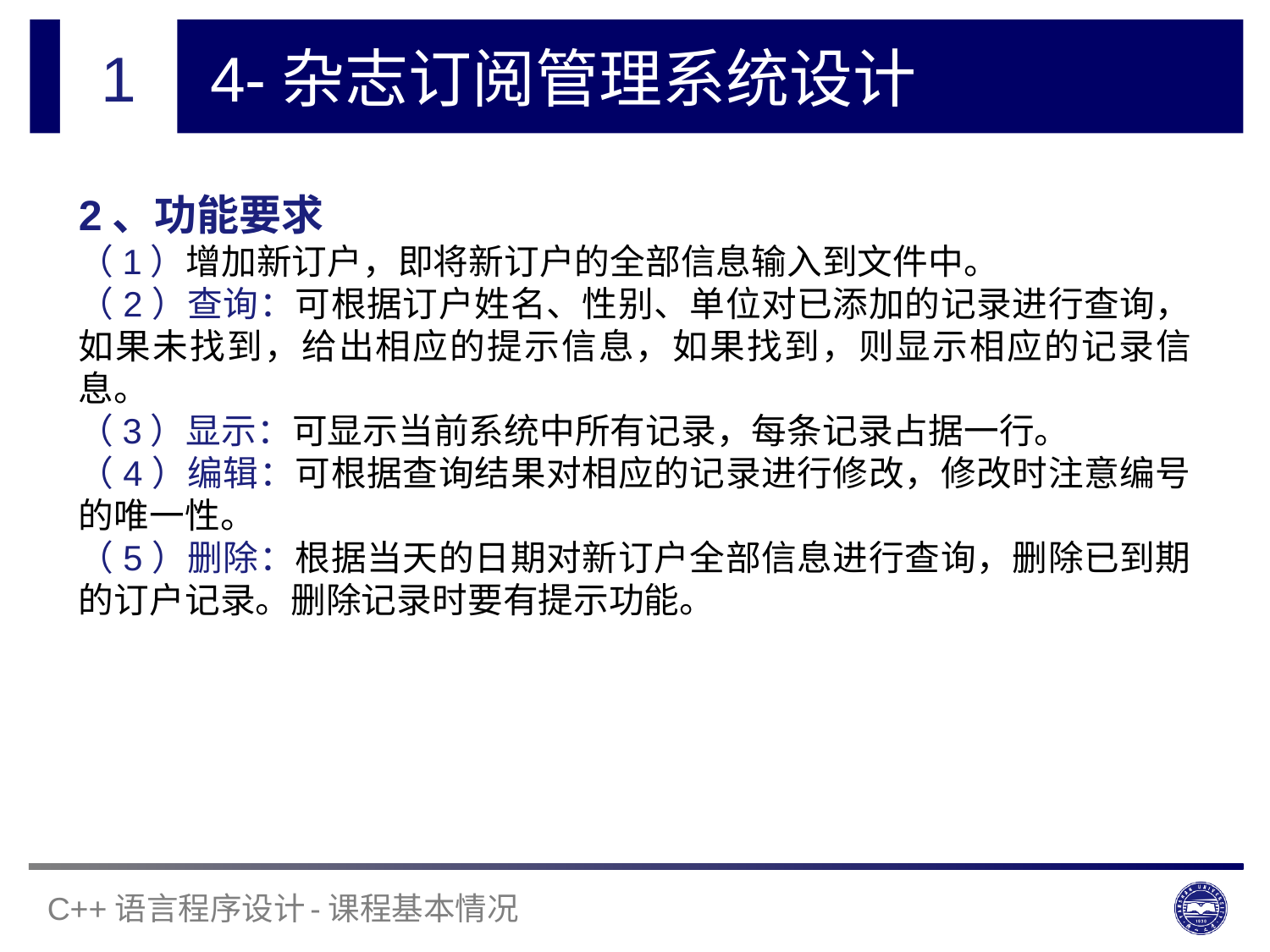

1
# 4-杂志订阅管理系统设计
2、功能要求
（1）增加新订户，即将新订户的全部信息输入到文件中。
（2）查询：可根据订户姓名、性别、单位对已添加的记录进行查询，如果未找到，给出相应的提示信息，如果找到，则显示相应的记录信息。
（3）显示：可显示当前系统中所有记录，每条记录占据一行。
（4）编辑：可根据查询结果对相应的记录进行修改，修改时注意编号的唯一性。
（5）删除：根据当天的日期对新订户全部信息进行查询，删除已到期的订户记录。删除记录时要有提示功能。
-课程基本情况